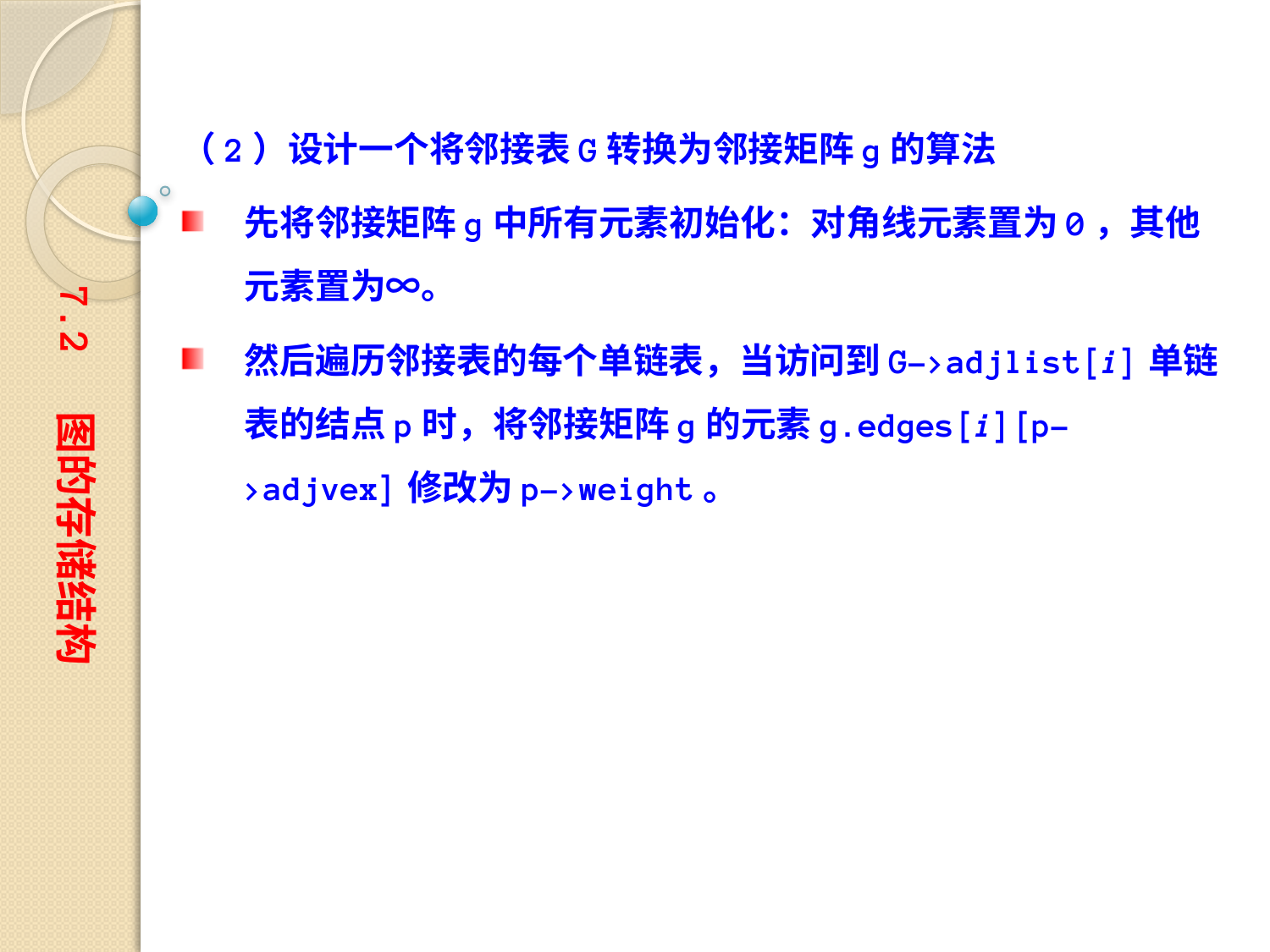

（2）设计一个将邻接表G转换为邻接矩阵g的算法
先将邻接矩阵g中所有元素初始化：对角线元素置为0，其他元素置为∞。
然后遍历邻接表的每个单链表，当访问到G->adjlist[i]单链表的结点p时，将邻接矩阵g的元素g.edges[i][p->adjvex]修改为p->weight。
7.2  图的存储结构